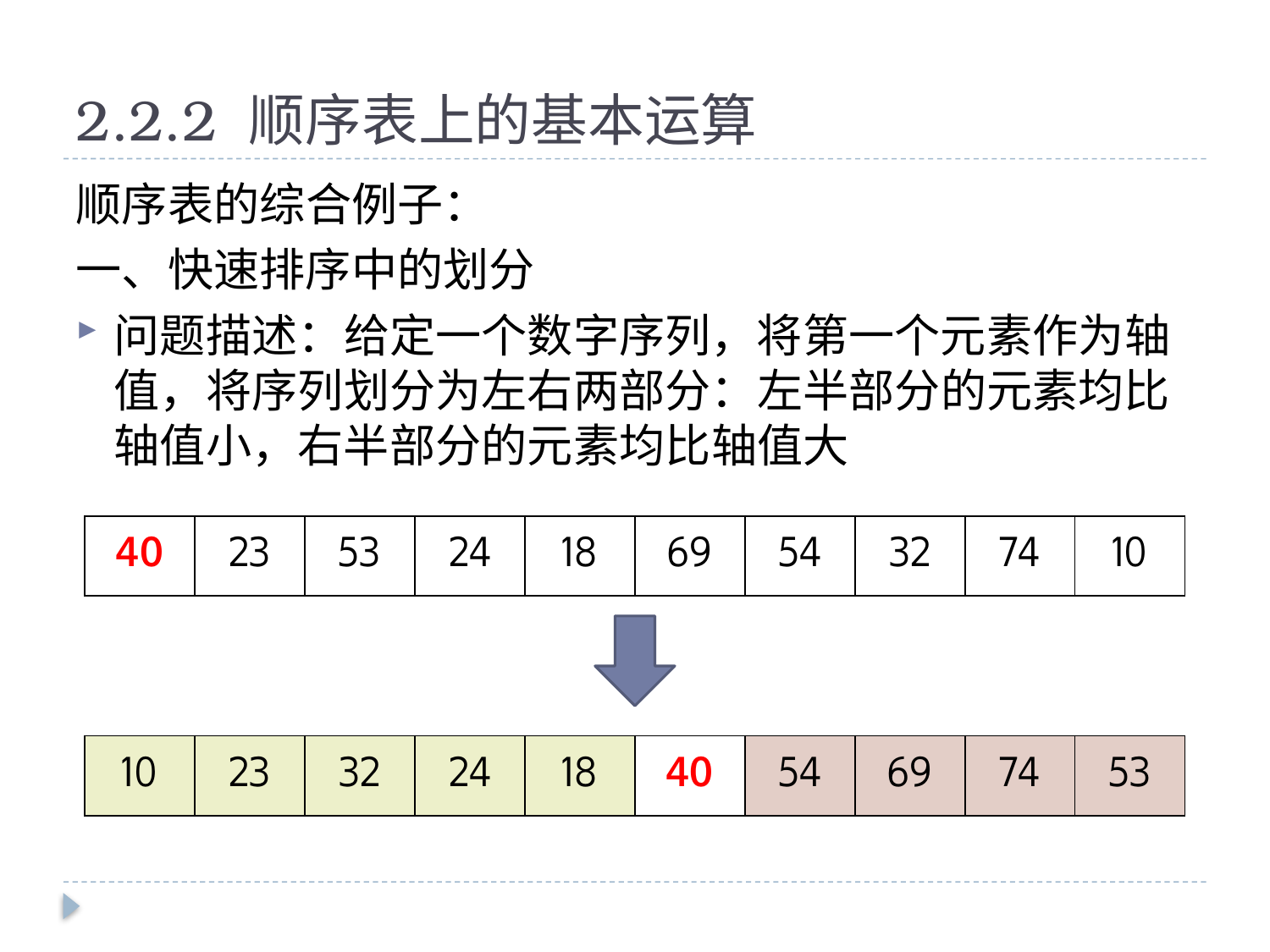

# 2.2.2 顺序表上的基本运算
顺序表的综合例子：
一、快速排序中的划分
问题描述：给定一个数字序列，将第一个元素作为轴值，将序列划分为左右两部分：左半部分的元素均比轴值小，右半部分的元素均比轴值大
| 40 | 23 | 53 | 24 | 18 | 69 | 54 | 32 | 74 | 10 |
| --- | --- | --- | --- | --- | --- | --- | --- | --- | --- |

| 10 | 23 | 32 | 24 | 18 | 40 | 54 | 69 | 74 | 53 |
| --- | --- | --- | --- | --- | --- | --- | --- | --- | --- |